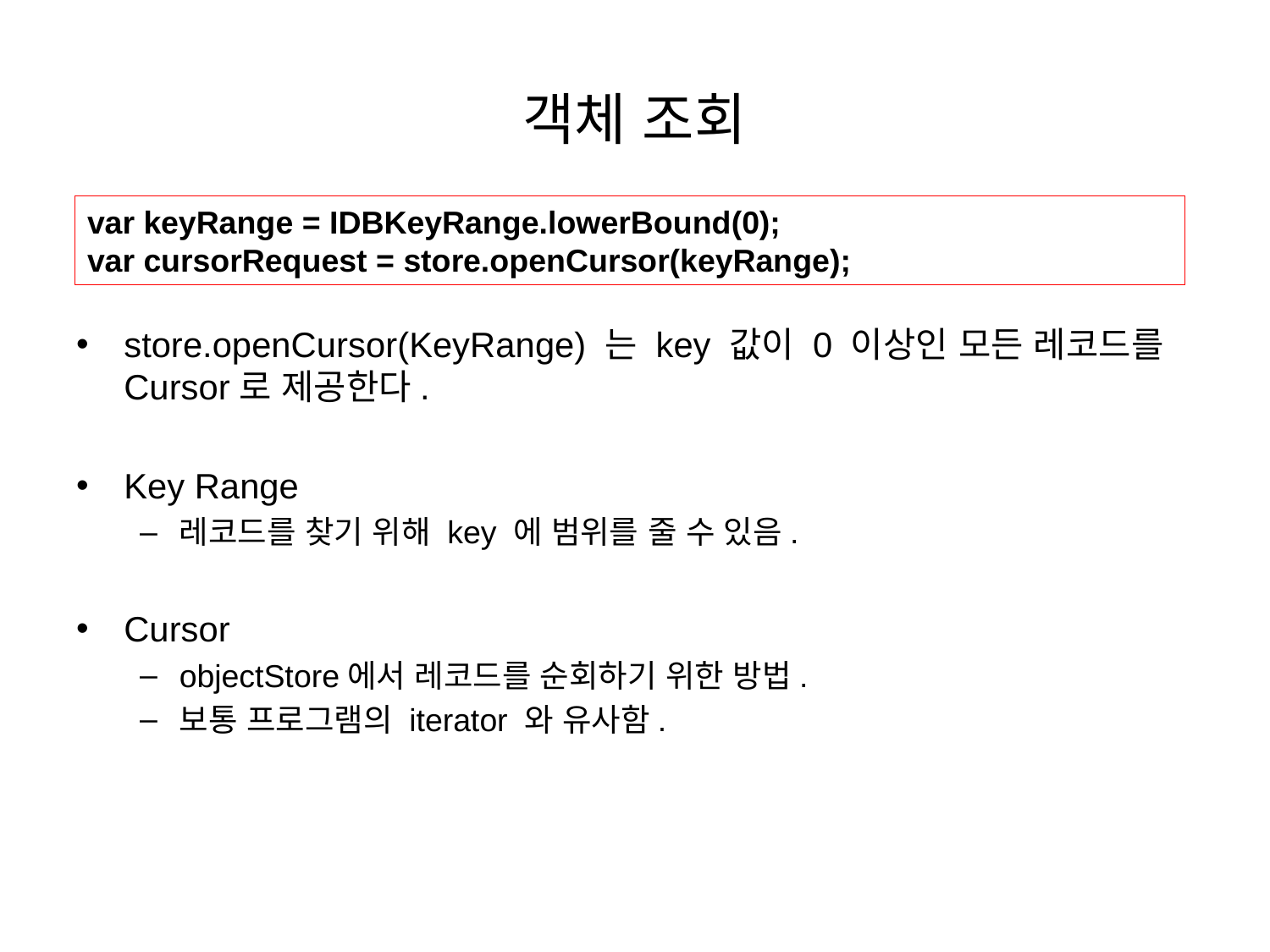

# 객체 조회
var keyRange = IDBKeyRange.lowerBound(0);
var cursorRequest = store.openCursor(keyRange);
store.openCursor(KeyRange) 는 key 값이 0 이상인 모든 레코드를 Cursor로 제공한다.

Key Range
레코드를 찾기 위해 key 에 범위를 줄 수 있음.

Cursor
objectStore에서 레코드를 순회하기 위한 방법.
보통 프로그램의 iterator 와 유사함.